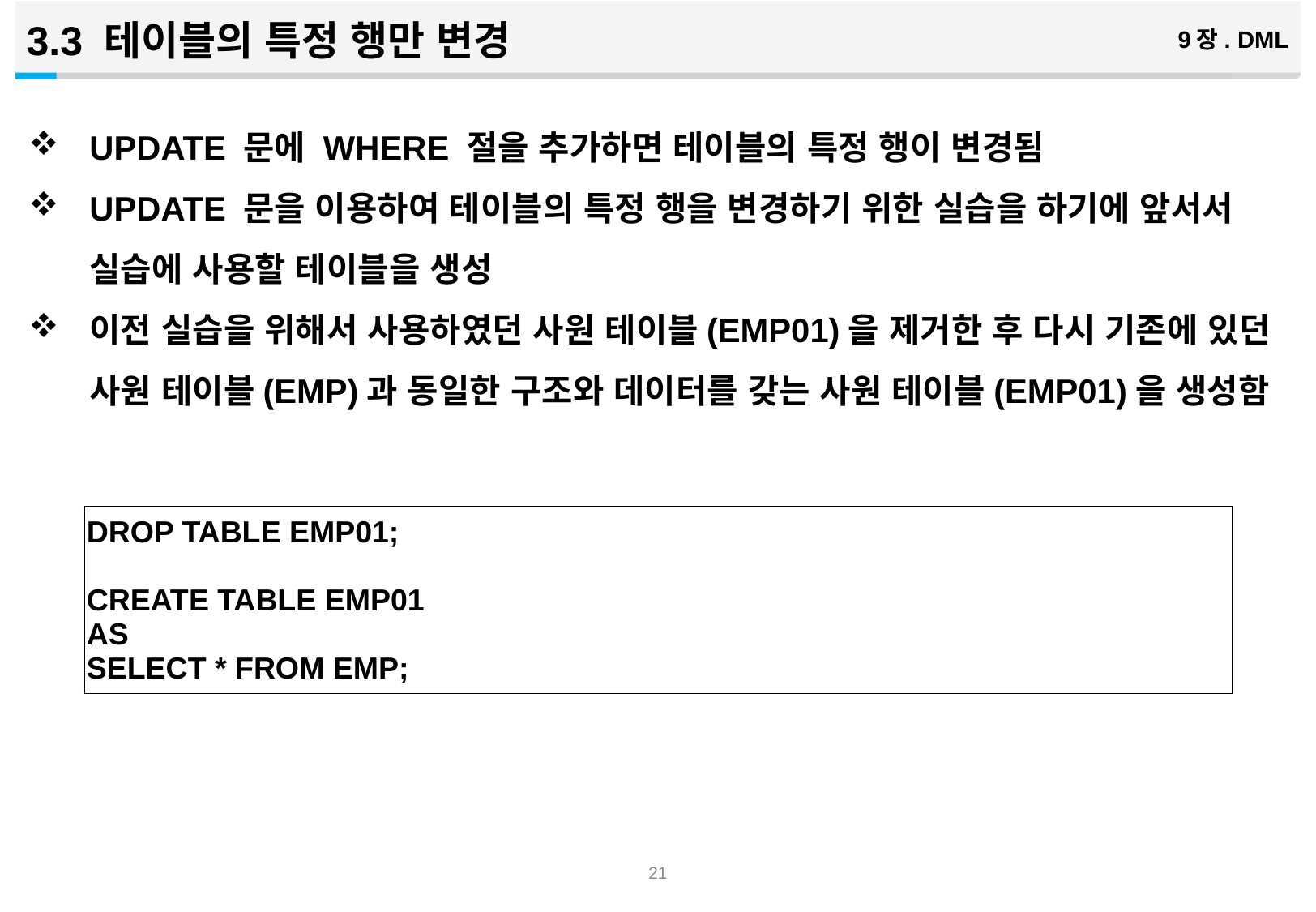

3.3 테이블의 특정 행만 변경
9장. DML
UPDATE 문에 WHERE 절을 추가하면 테이블의 특정 행이 변경됨
UPDATE 문을 이용하여 테이블의 특정 행을 변경하기 위한 실습을 하기에 앞서서 실습에 사용할 테이블을 생성
이전 실습을 위해서 사용하였던 사원 테이블(EMP01)을 제거한 후 다시 기존에 있던 사원 테이블(EMP)과 동일한 구조와 데이터를 갖는 사원 테이블(EMP01)을 생성함
| DROP TABLE EMP01; CREATE TABLE EMP01 AS SELECT \* FROM EMP; |
| --- |
21